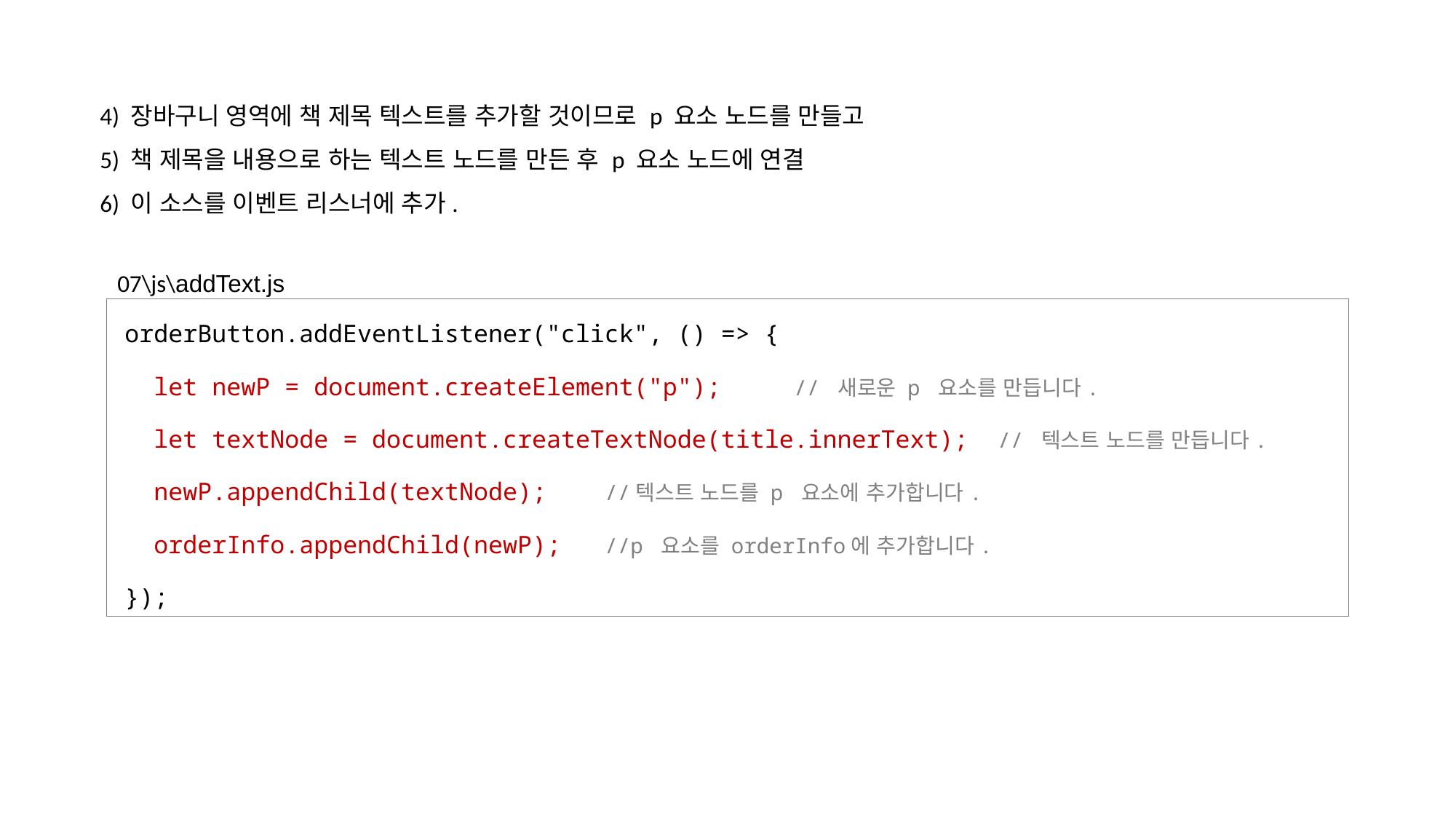

4) 장바구니 영역에 책 제목 텍스트를 추가할 것이므로 p 요소 노드를 만들고
5) 책 제목을 내용으로 하는 텍스트 노드를 만든 후 p 요소 노드에 연결
6) 이 소스를 이벤트 리스너에 추가.
07\js\addText.js
orderButton.addEventListener("click", () => {
  let newP = document.createElement("p");     // 새로운 p 요소를 만듭니다.
  let textNode = document.createTextNode(title.innerText);  // 텍스트 노드를 만듭니다.
  newP.appendChild(textNode);    //텍스트 노드를 p 요소에 추가합니다.
  orderInfo.appendChild(newP);   //p 요소를 orderInfo에 추가합니다.
});